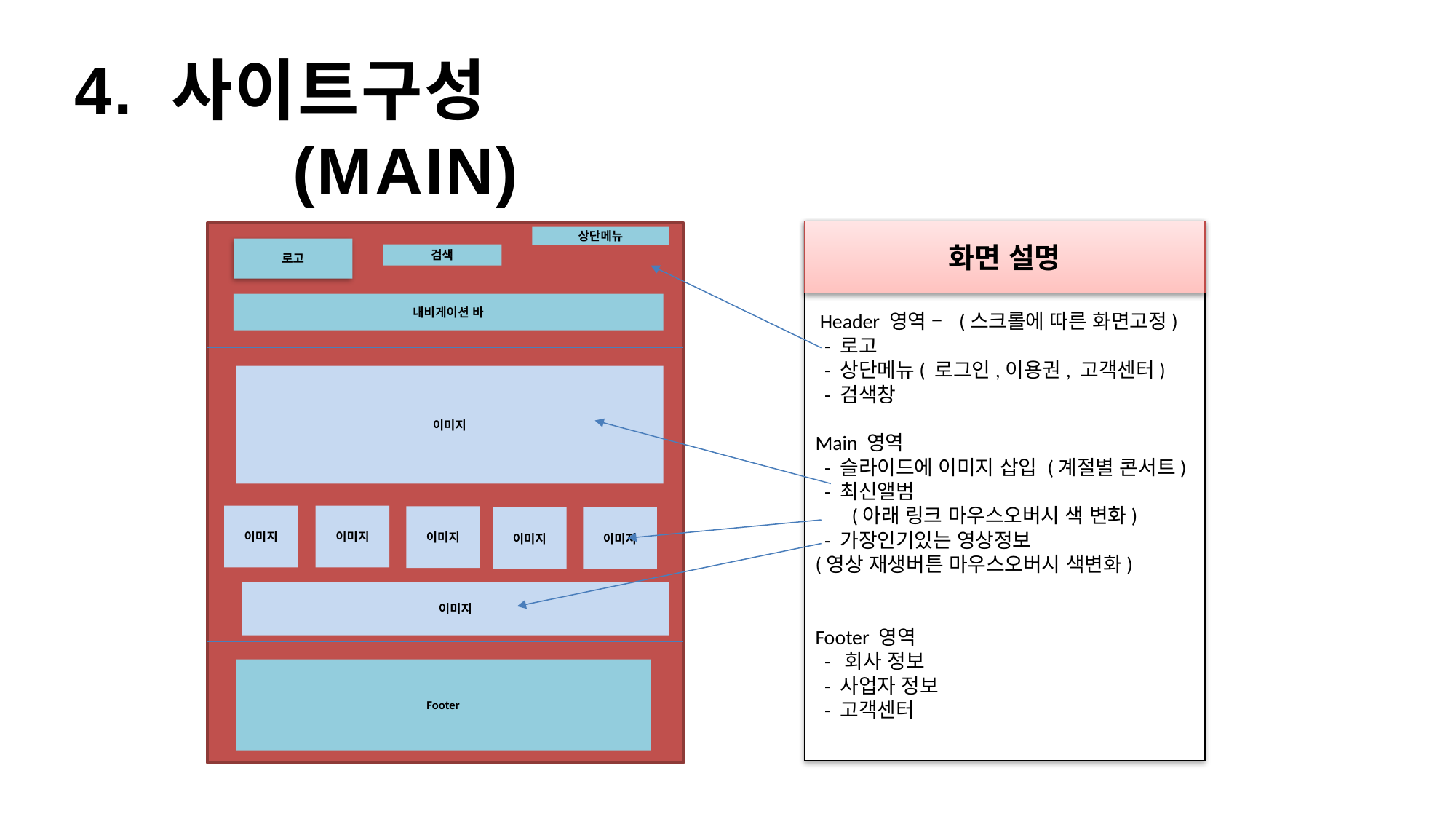

4. 사이트구성 			(MAIN)

 Header 영역 –  (스크롤에 따른 화면고정)
  - 로고
  - 상단메뉴( 로그인,이용권, 고객센터)
  - 검색창

Main 영역
  - 슬라이드에 이미지 삽입 (계절별 콘서트)
  - 최신앨범
(아래 링크 마우스오버시 색 변화)
  - 가장인기있는 영상정보
(영상 재생버튼 마우스오버시 색변화)

Footer 영역
  -  회사 정보
  - 사업자 정보
  - 고객센터

화면 설명

상단메뉴
로고
검색
내비게이션 바
이미지
이미지
이미지
이미지
이미지
이미지
이미지
Footer